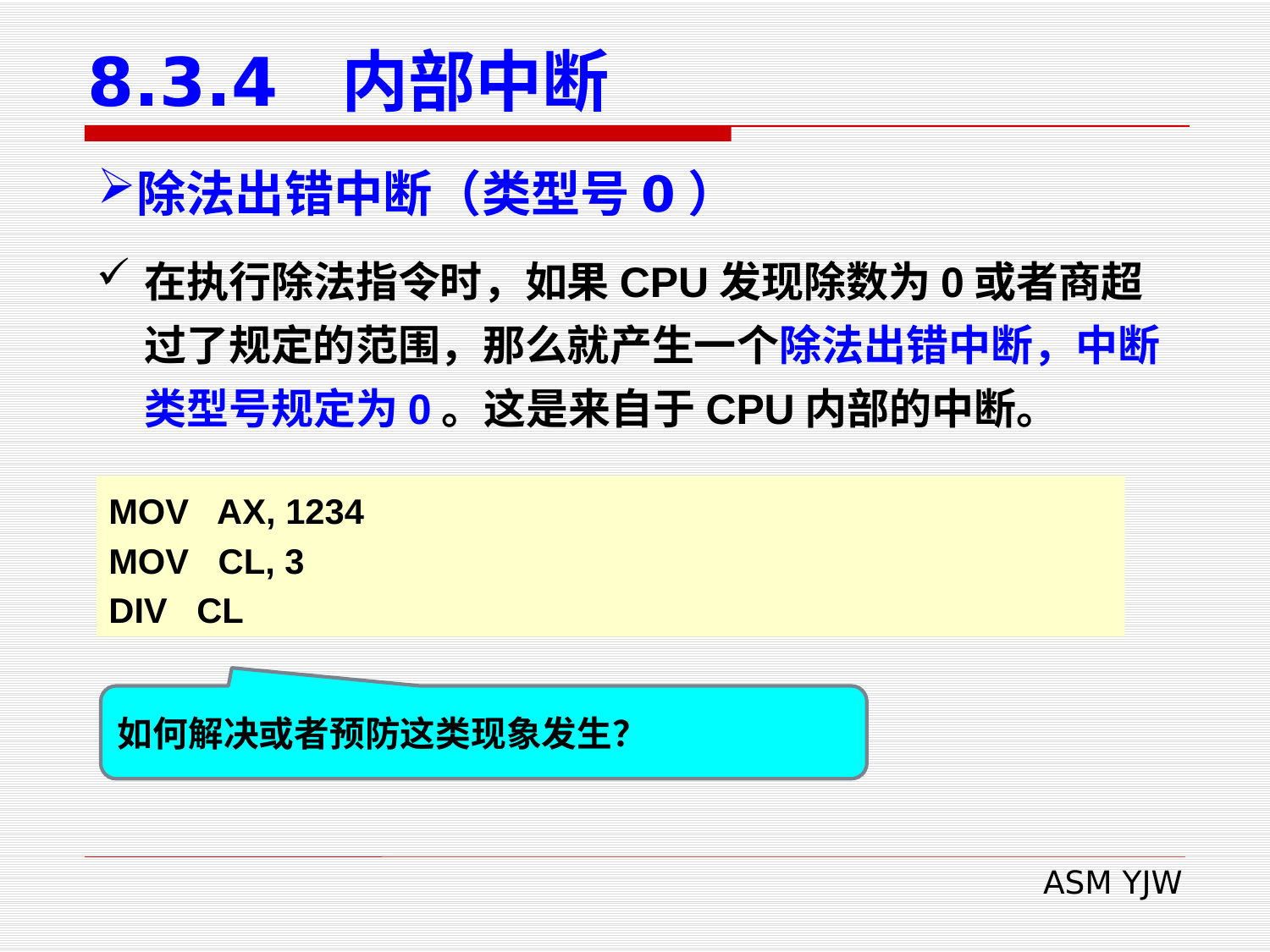

# 8.3.4  内部中断
除法出错中断（类型号0）
在执行除法指令时，如果CPU发现除数为0或者商超过了规定的范围，那么就产生一个除法出错中断，中断类型号规定为0。这是来自于CPU内部的中断。
MOV   AX, 1234
MOV   CL, 3
DIV   CL
如何解决或者预防这类现象发生？